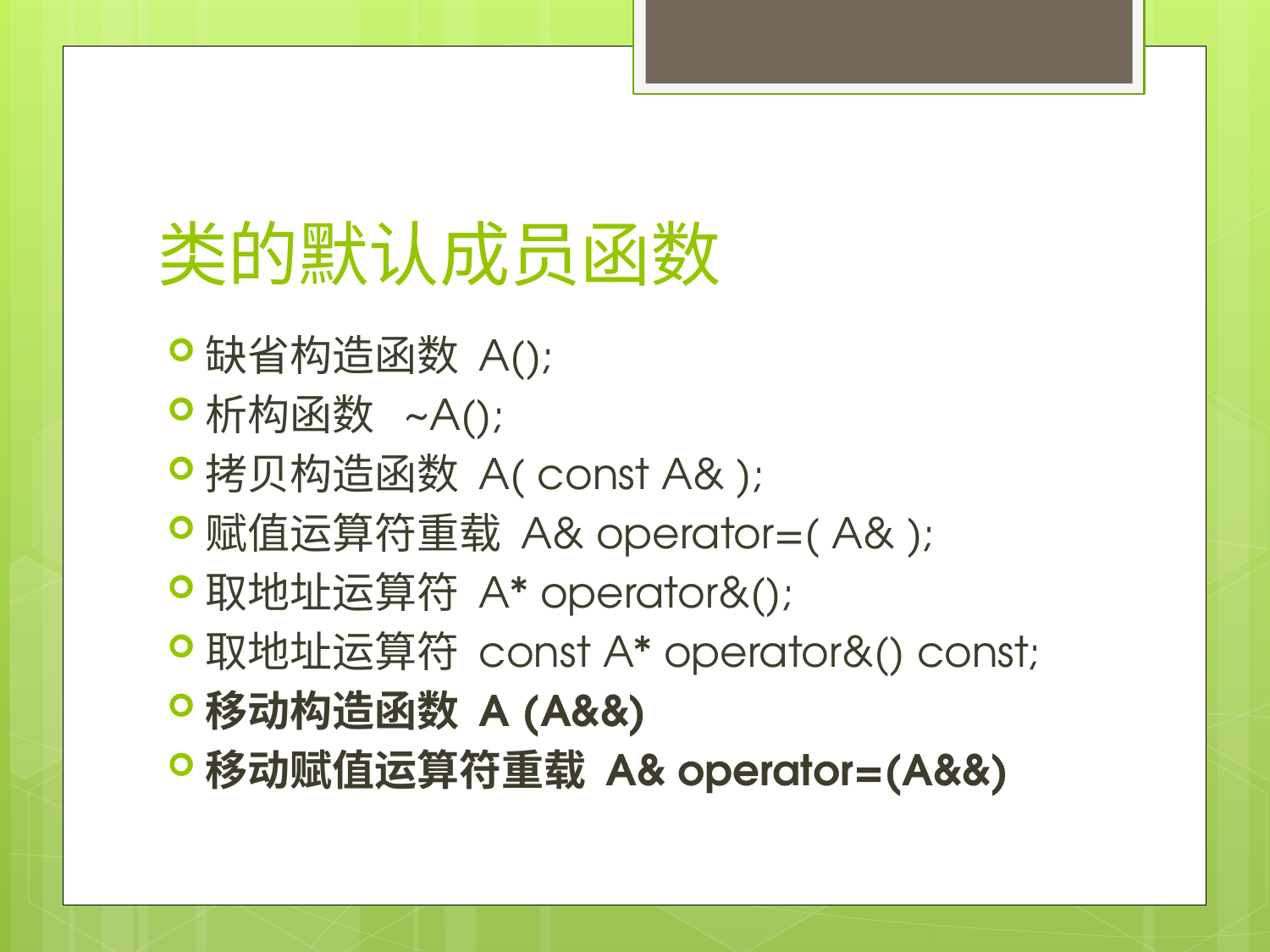

# 类的默认成员函数
缺省构造函数 A();
析构函数  ~A();
拷贝构造函数 A( const A& );
赋值运算符重载 A& operator=( A& );
取地址运算符 A* operator&();
取地址运算符 const A* operator&() const;
移动构造函数 A (A&&)
移动赋值运算符重载 A& operator=(A&&)